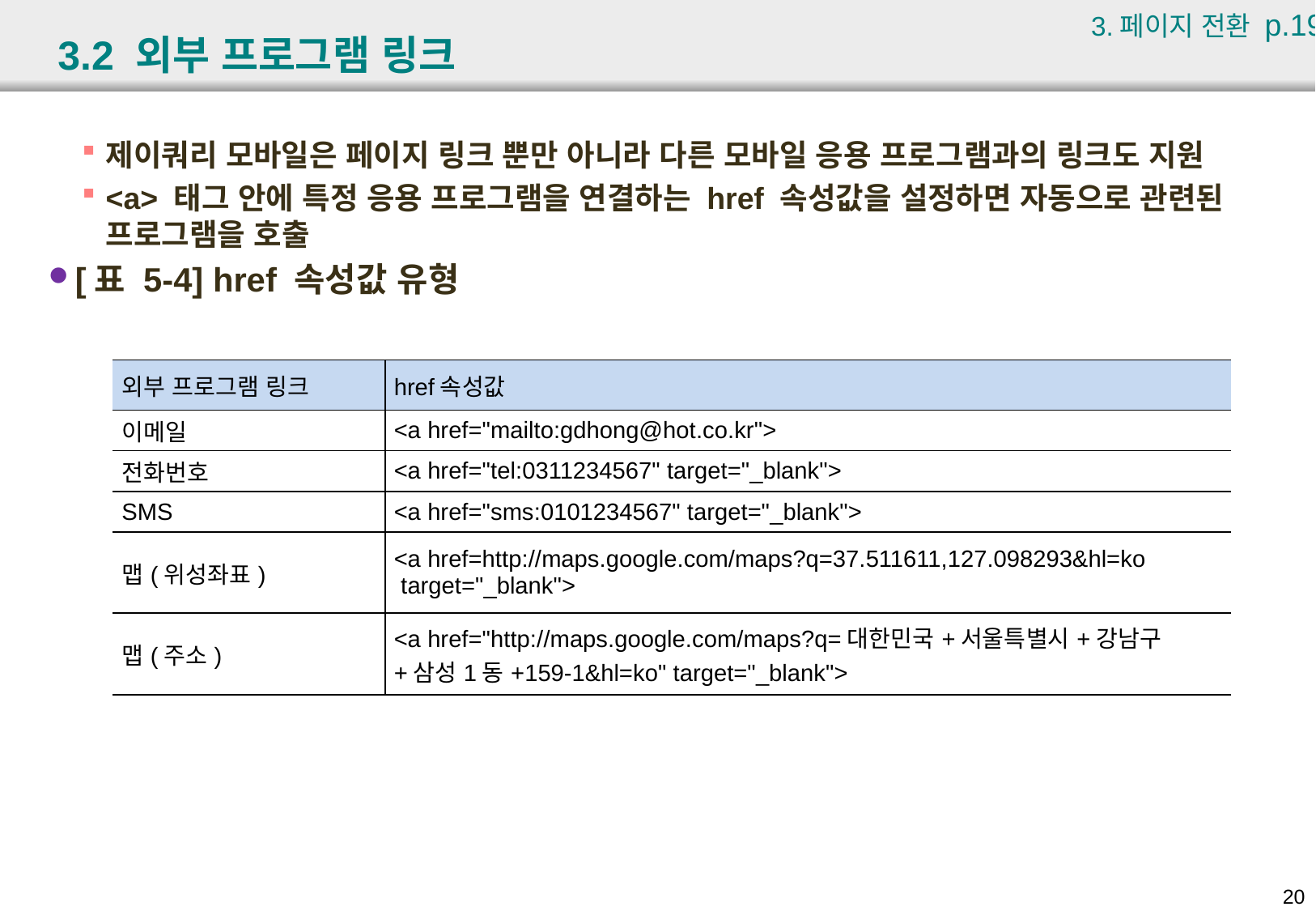

3.페이지 전환 p.190
# 3.2 외부 프로그램 링크
제이쿼리 모바일은 페이지 링크 뿐만 아니라 다른 모바일 응용 프로그램과의 링크도 지원
<a> 태그 안에 특정 응용 프로그램을 연결하는 href 속성값을 설정하면 자동으로 관련된 프로그램을 호출
[표 5-4] href 속성값 유형

| 외부 프로그램 링크 | href속성값 |
| --- | --- |
| 이메일 | <a href="mailto:gdhong@hot.co.kr"> |
| 전화번호 | <a href="tel:0311234567" target="\_blank"> |
| SMS | <a href="sms:0101234567" target="\_blank"> |
| 맵(위성좌표) | <a href=http://maps.google.com/maps?q=37.511611,127.098293&hl=ko target="\_blank"> |
| 맵(주소) | <a href="http://maps.google.com/maps?q=대한민국+서울특별시+강남구 +삼성1동+159-1&hl=ko" target="\_blank"> |